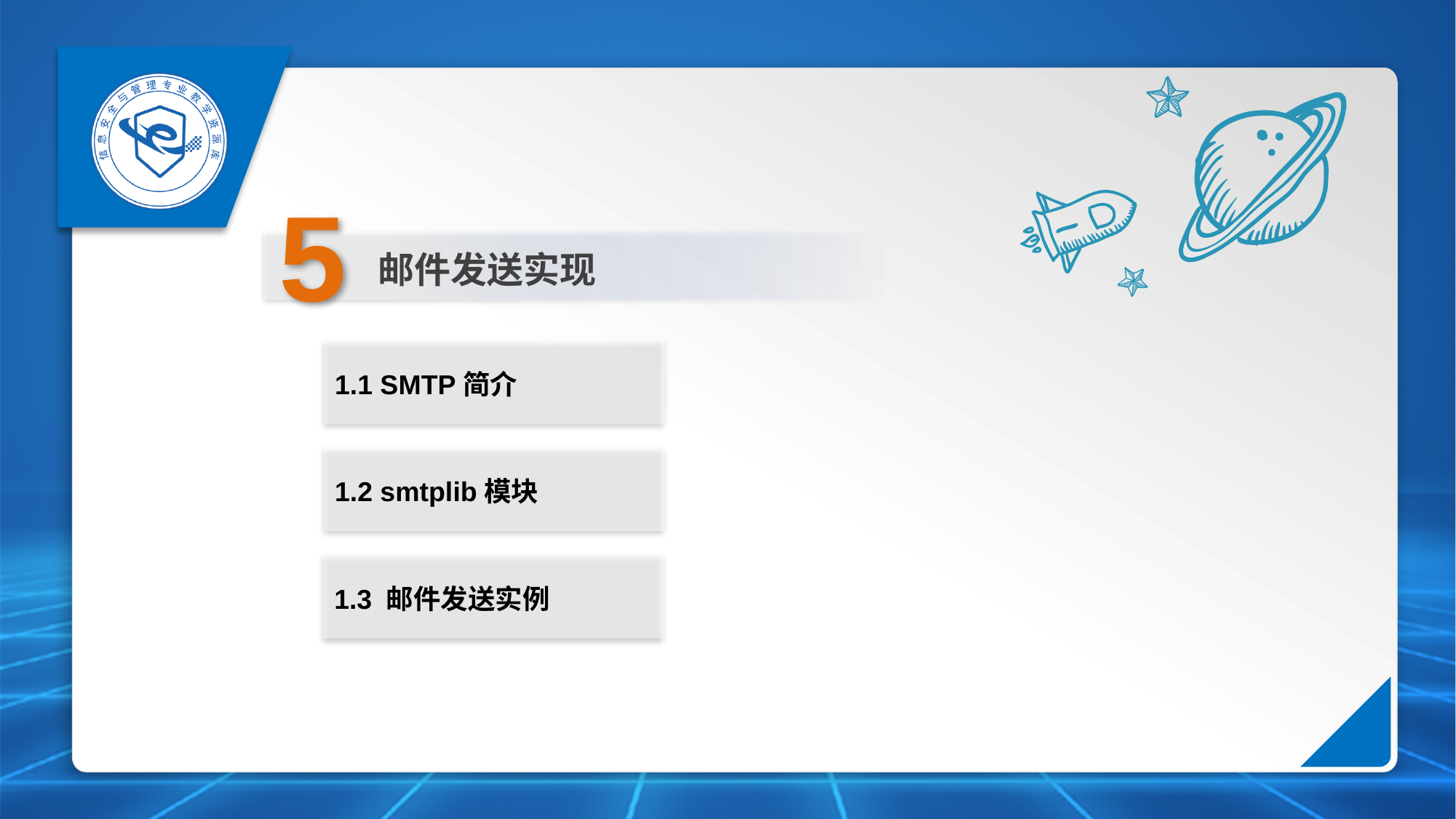

5

邮件发送实现

1.1 SMTP简介

1.2 smtplib模块

1.3 邮件发送实例